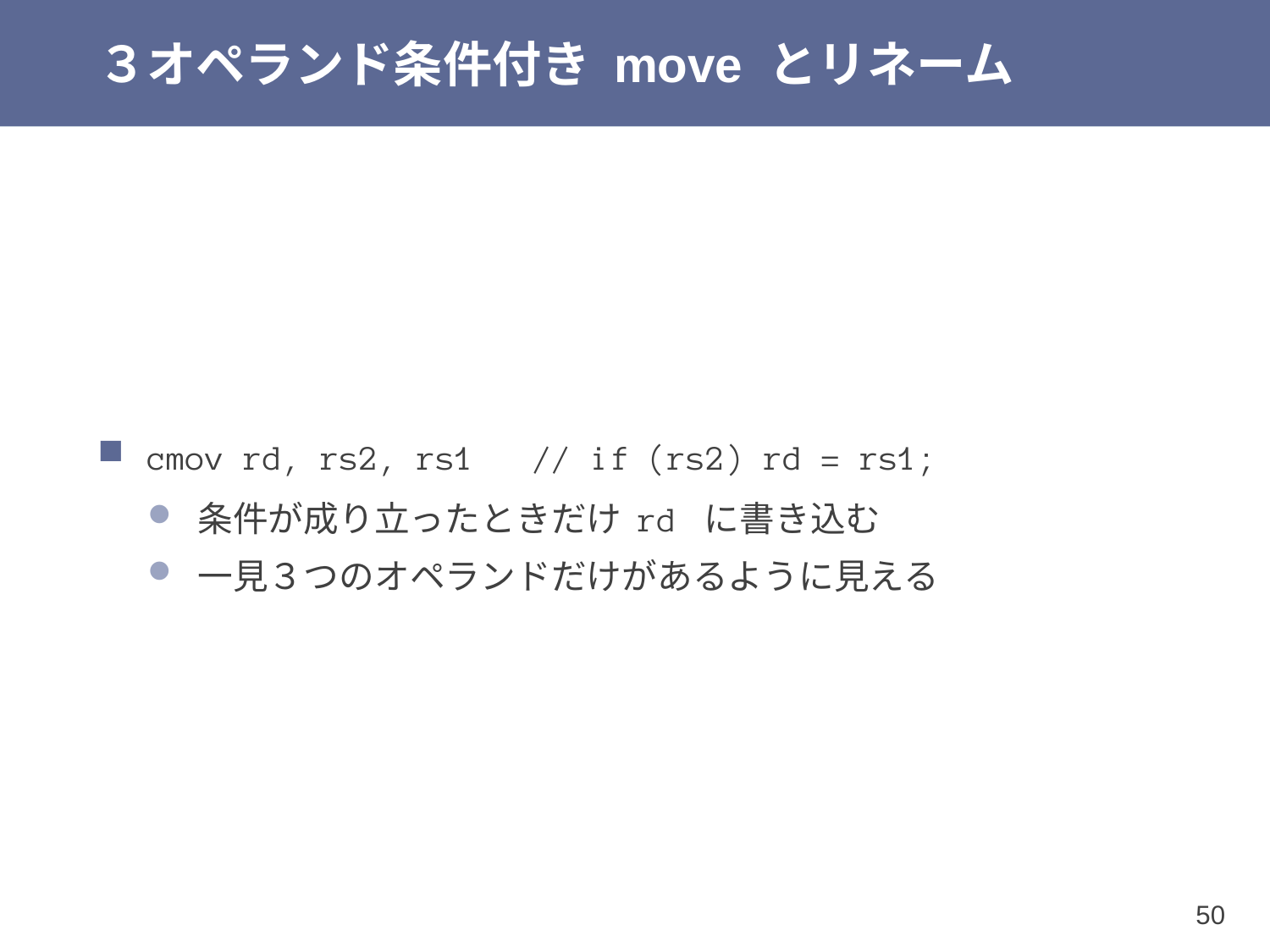

# ３オペランド条件付き move とリネーム
cmov rd, rs2, rs1   // if (rs2) rd = rs1;
条件が成り立ったときだけ rd に書き込む
一見３つのオペランドだけがあるように見える